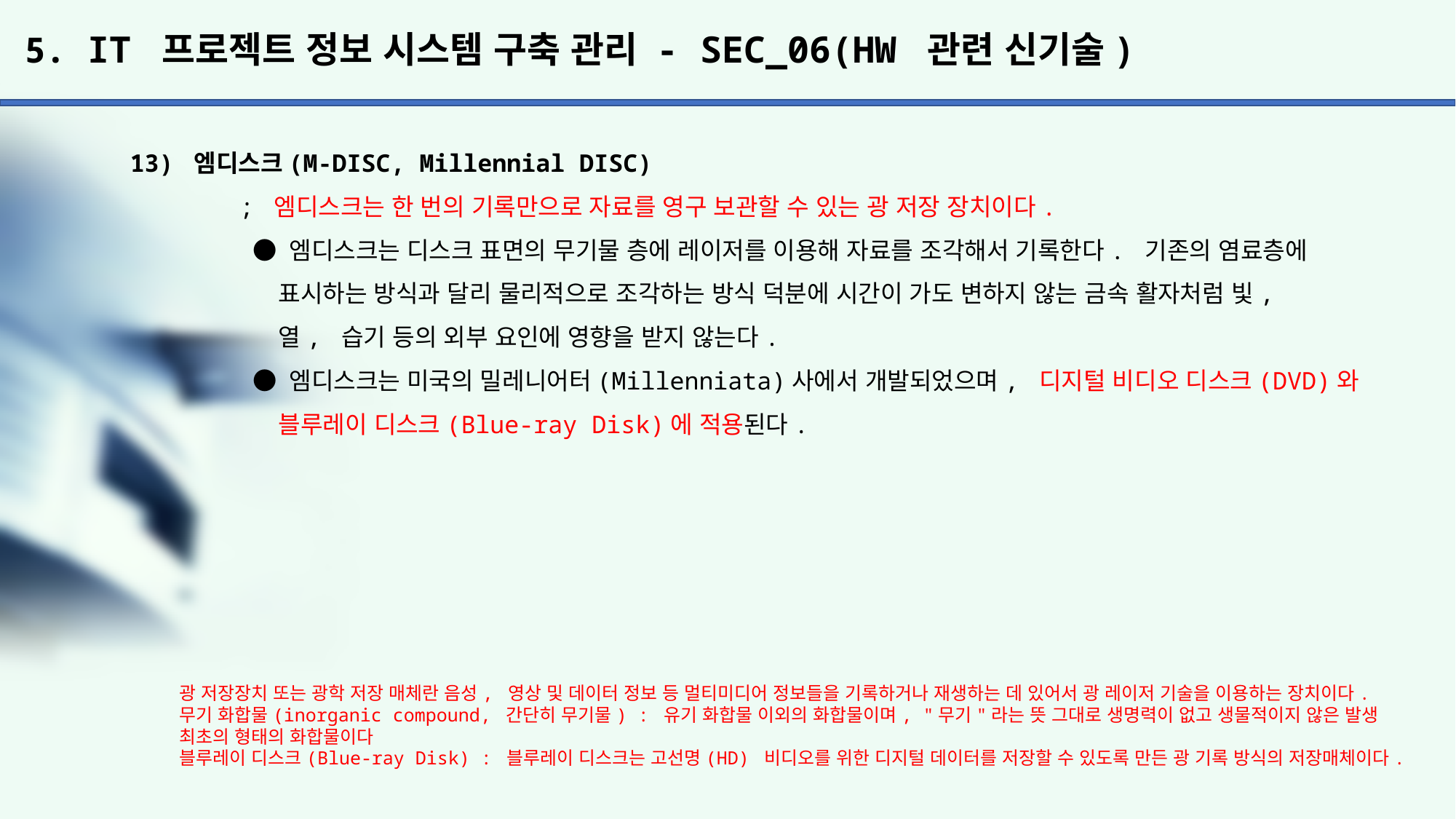

# 5. IT 프로젝트 정보 시스템 구축 관리 - SEC_06(HW 관련 신기술)
13) 엠디스크(M-DISC, Millennial DISC)
	; 엠디스크는 한 번의 기록만으로 자료를 영구 보관할 수 있는 광 저장 장치이다.
	  ● 엠디스크는 디스크 표면의 무기물 층에 레이저를 이용해 자료를 조각해서 기록한다. 기존의 염료층에
	     표시하는 방식과 달리 물리적으로 조각하는 방식 덕분에 시간이 가도 변하지 않는 금속 활자처럼 빛,
	     열, 습기 등의 외부 요인에 영향을 받지 않는다.
	  ● 엠디스크는 미국의 밀레니어터(Millenniata)사에서 개발되었으며, 디지털 비디오 디스크(DVD)와
	     블루레이 디스크(Blue-ray Disk)에 적용된다.
광 저장장치 또는 광학 저장 매체란 음성, 영상 및 데이터 정보 등 멀티미디어 정보들을 기록하거나 재생하는 데 있어서 광 레이저 기술을 이용하는 장치이다.
무기 화합물(inorganic compound, 간단히 무기물) : 유기 화합물 이외의 화합물이며, "무기"라는 뜻 그대로 생명력이 없고 생물적이지 않은 발생 최초의 형태의 화합물이다
블루레이 디스크(Blue-ray Disk) : 블루레이 디스크는 고선명(HD) 비디오를 위한 디지털 데이터를 저장할 수 있도록 만든 광 기록 방식의 저장매체이다.